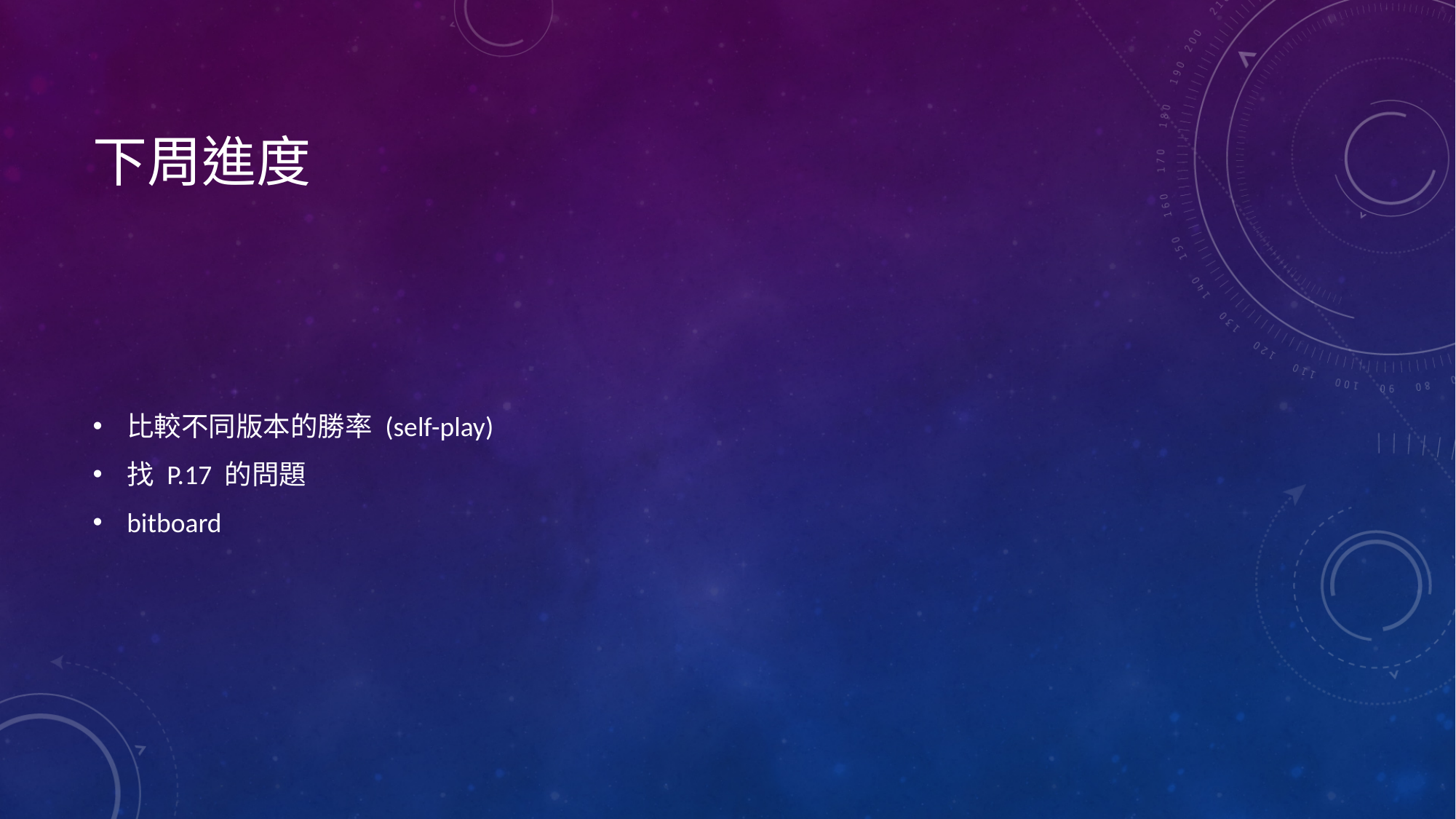

# 下周進度
比較不同版本的勝率 (self-play)
找 P.17 的問題
bitboard